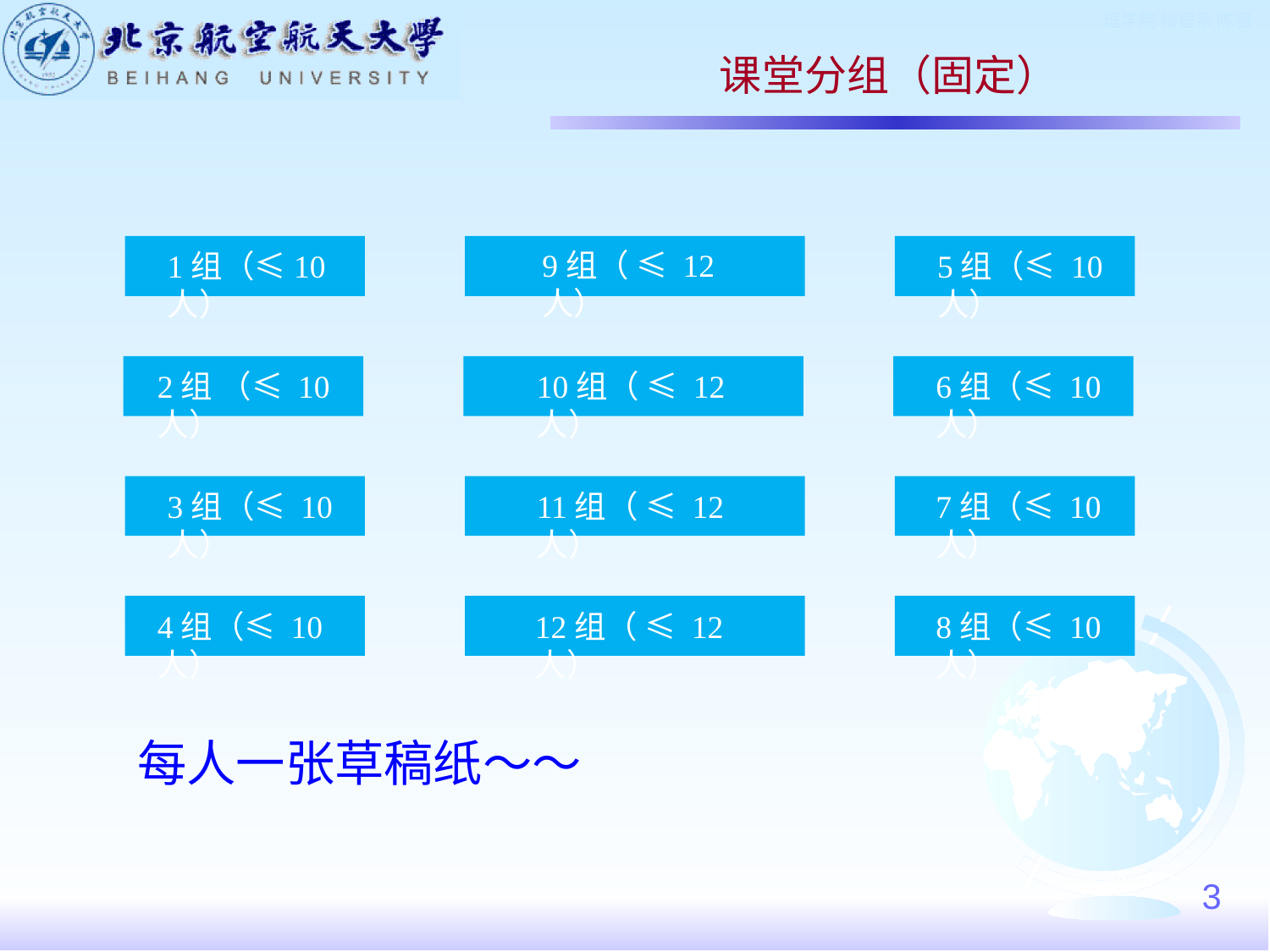

# 课堂分组（固定）

9组（ ≤ 12人）
1组（≤10人）
5组（≤ 10人）

2组 （≤ 10人）
10组（ ≤ 12人）
6组（≤ 10人）

3组（≤ 10人）
11组（ ≤ 12人）
7组（≤ 10人）

4组（≤ 10人）
12组（ ≤ 12人）
8组（≤ 10人）
每人一张草稿纸～～
3